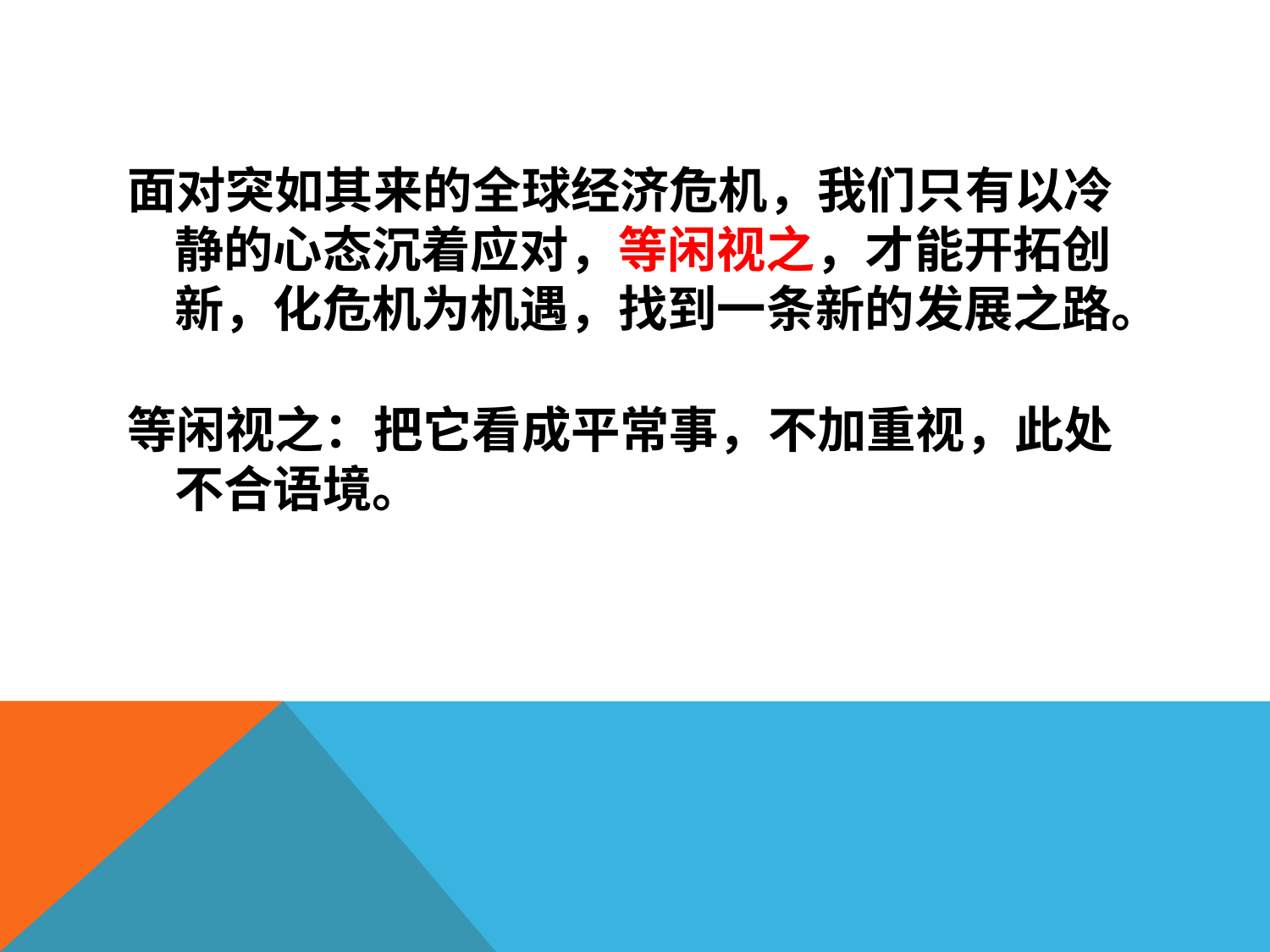

#
面对突如其来的全球经济危机，我们只有以冷静的心态沉着应对，等闲视之，才能开拓创新，化危机为机遇，找到一条新的发展之路。

等闲视之：把它看成平常事，不加重视，此处不合语境。